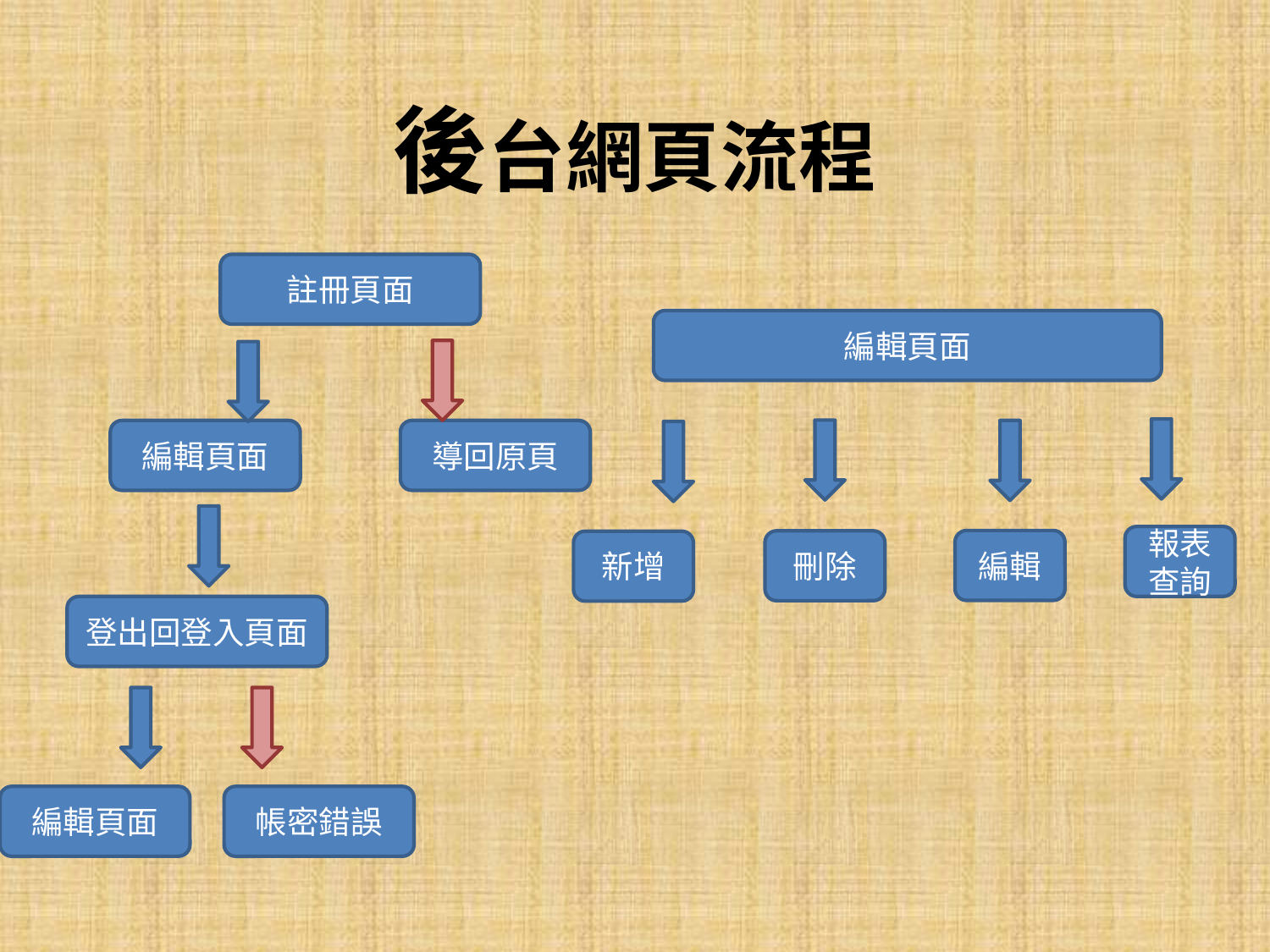

# 後台網頁流程
註冊頁面

編輯頁面

編輯頁面
導回原頁

報表查詢
編輯
刪除
新增
登出回登入頁面

編輯頁面
帳密錯誤